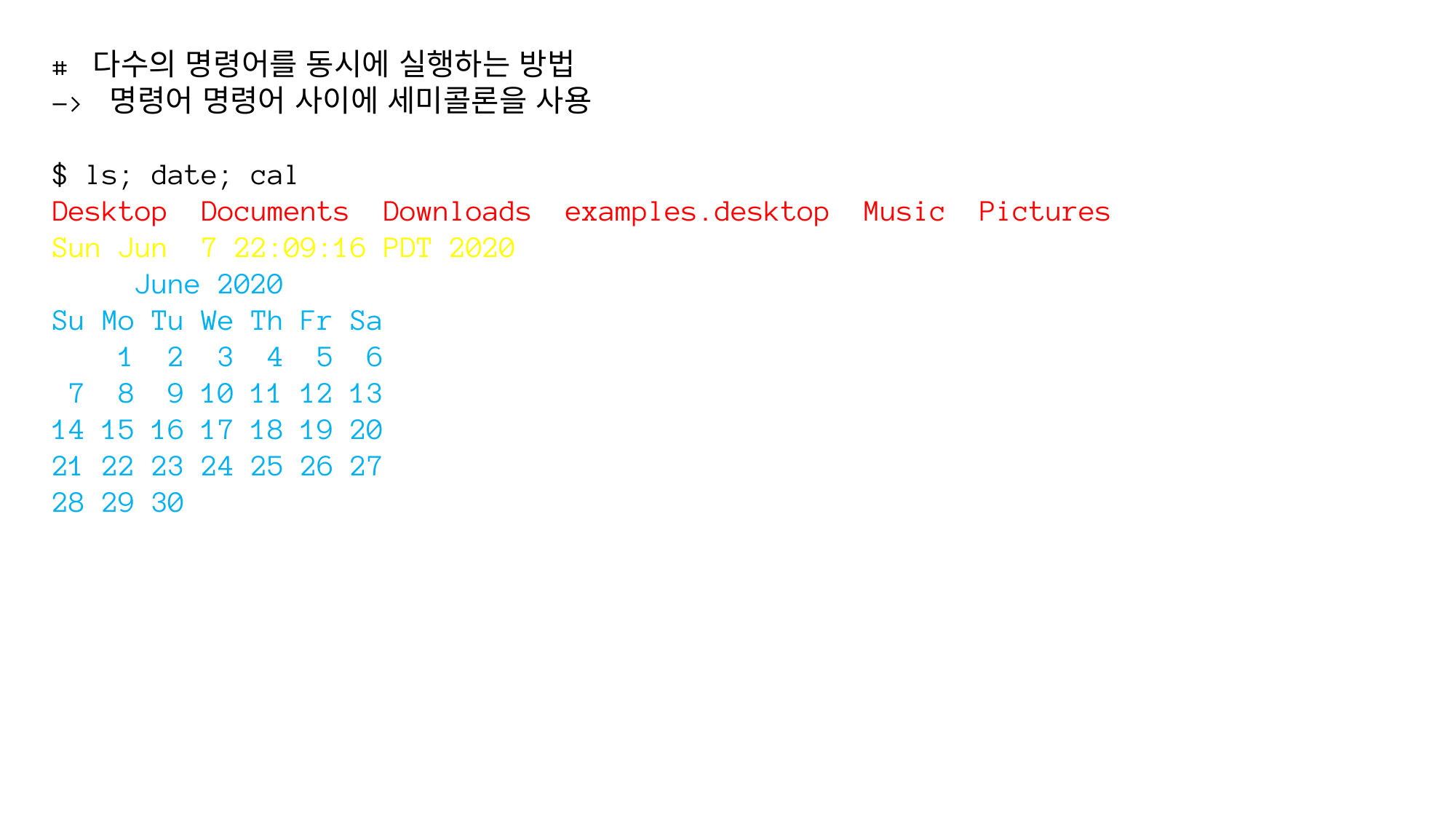

# 다수의 명령어를 동시에 실행하는 방법
-> 명령어 명령어 사이에 세미콜론을 사용

$ ls; date; cal
Desktop  Documents  Downloads  examples.desktop  Music  Pictures
Sun Jun  7 22:09:16 PDT 2020
     June 2020
Su Mo Tu We Th Fr Sa
    1  2  3  4  5  6
 7  8  9 10 11 12 13
14 15 16 17 18 19 20
21 22 23 24 25 26 27
28 29 30